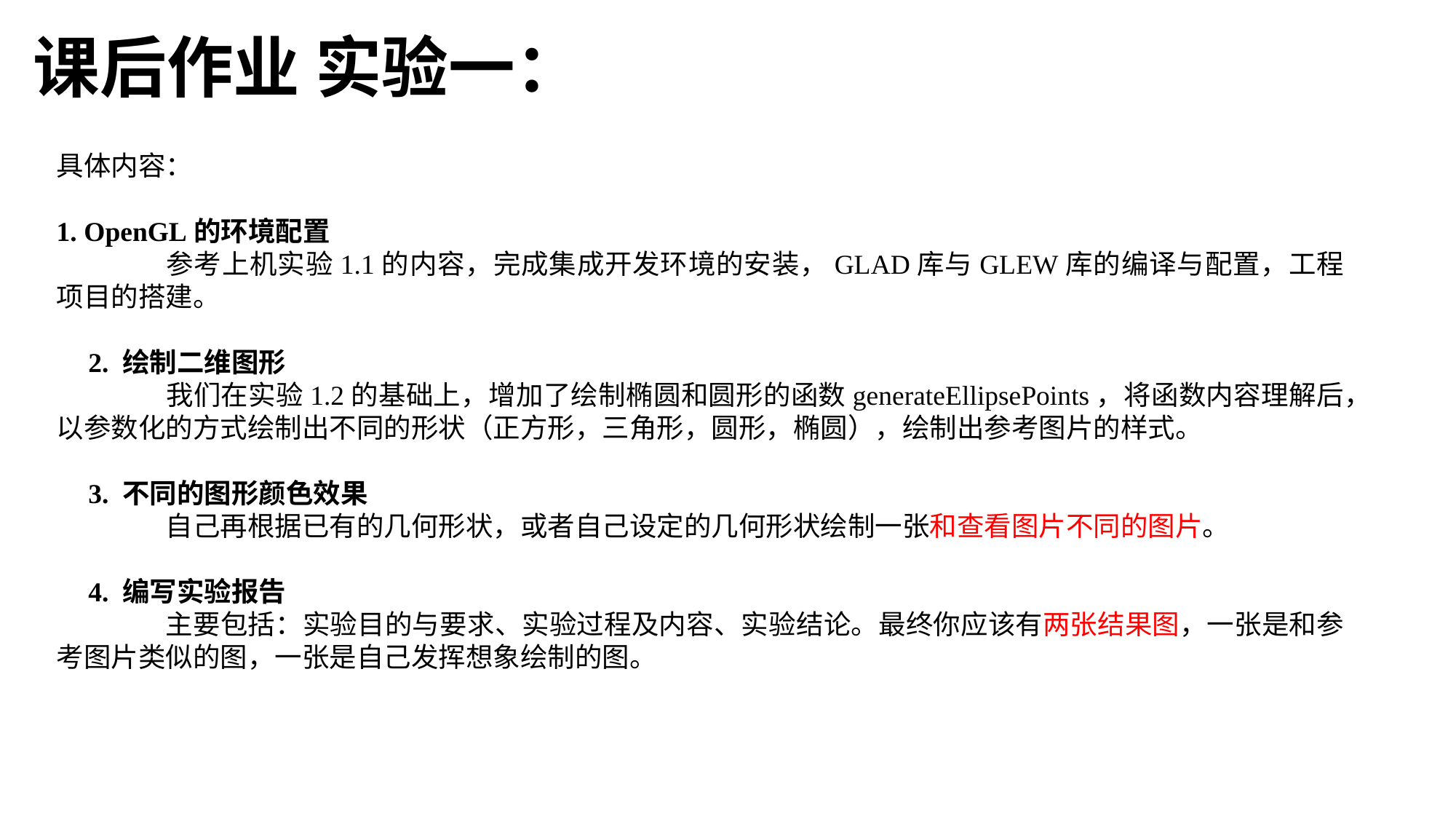

课后作业 实验一：
具体内容：

1. OpenGL的环境配置
	参考上机实验1.1的内容，完成集成开发环境的安装，GLAD库与GLEW库的编译与配置，工程项目的搭建。

2. 绘制二维图形
	我们在实验1.2的基础上，增加了绘制椭圆和圆形的函数generateEllipsePoints，将函数内容理解后，以参数化的方式绘制出不同的形状（正方形，三角形，圆形，椭圆），绘制出参考图片的样式。

3. 不同的图形颜色效果
	自己再根据已有的几何形状，或者自己设定的几何形状绘制一张和查看图片不同的图片。

4. 编写实验报告
	主要包括：实验目的与要求、实验过程及内容、实验结论。最终你应该有两张结果图，一张是和参考图片类似的图，一张是自己发挥想象绘制的图。